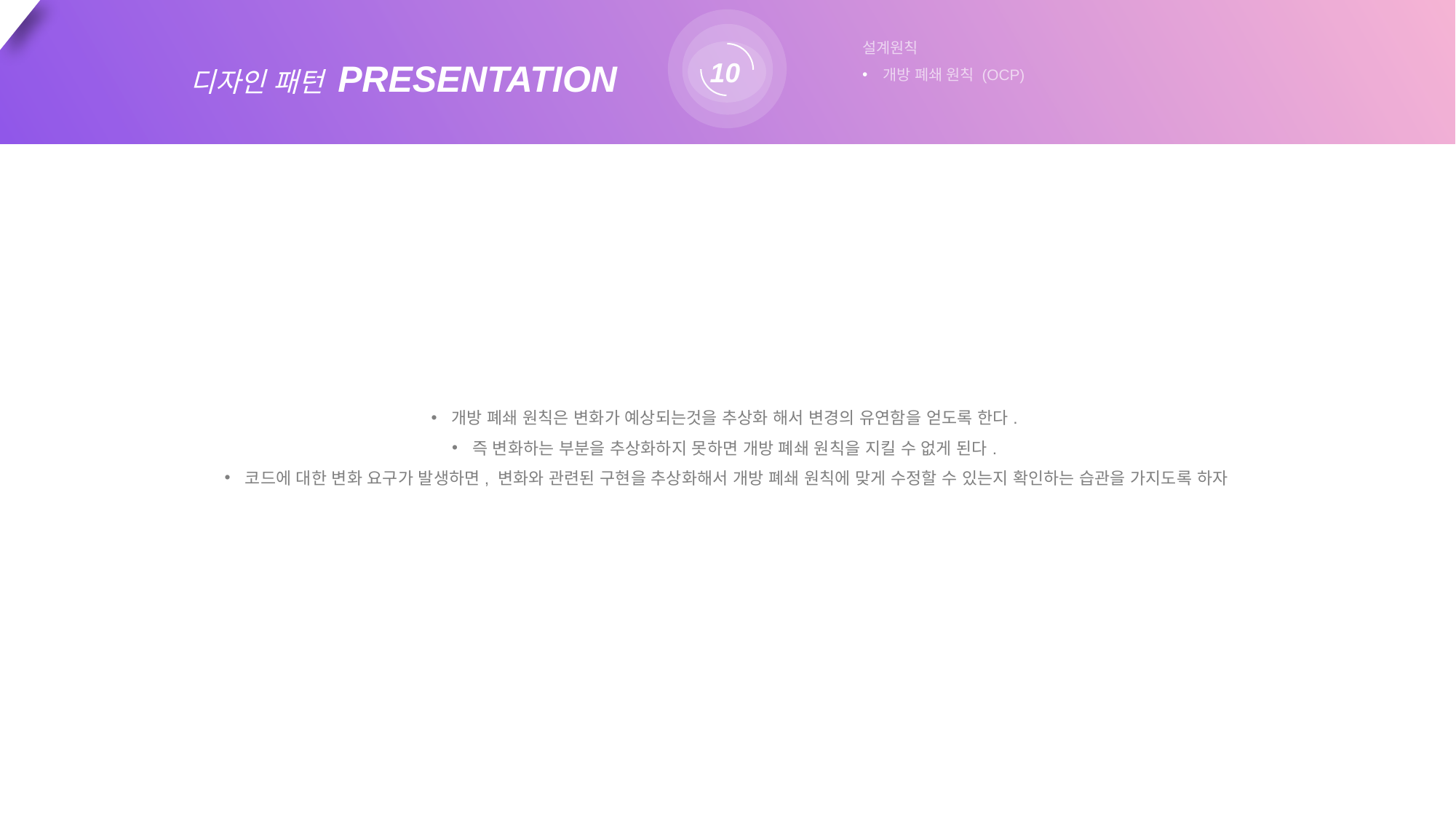

10

설계원칙
개방 폐쇄 원칙 (OCP)
디자인 패턴 PRESENTATION
개방 폐쇄 원칙은 변화가 예상되는것을 추상화 해서 변경의 유연함을 얻도록 한다.
즉 변화하는 부분을 추상화하지 못하면 개방 폐쇄 원칙을 지킬 수 없게 된다.
코드에 대한 변화 요구가 발생하면, 변화와 관련된 구현을 추상화해서 개방 폐쇄 원칙에 맞게 수정할 수 있는지 확인하는 습관을 가지도록 하자